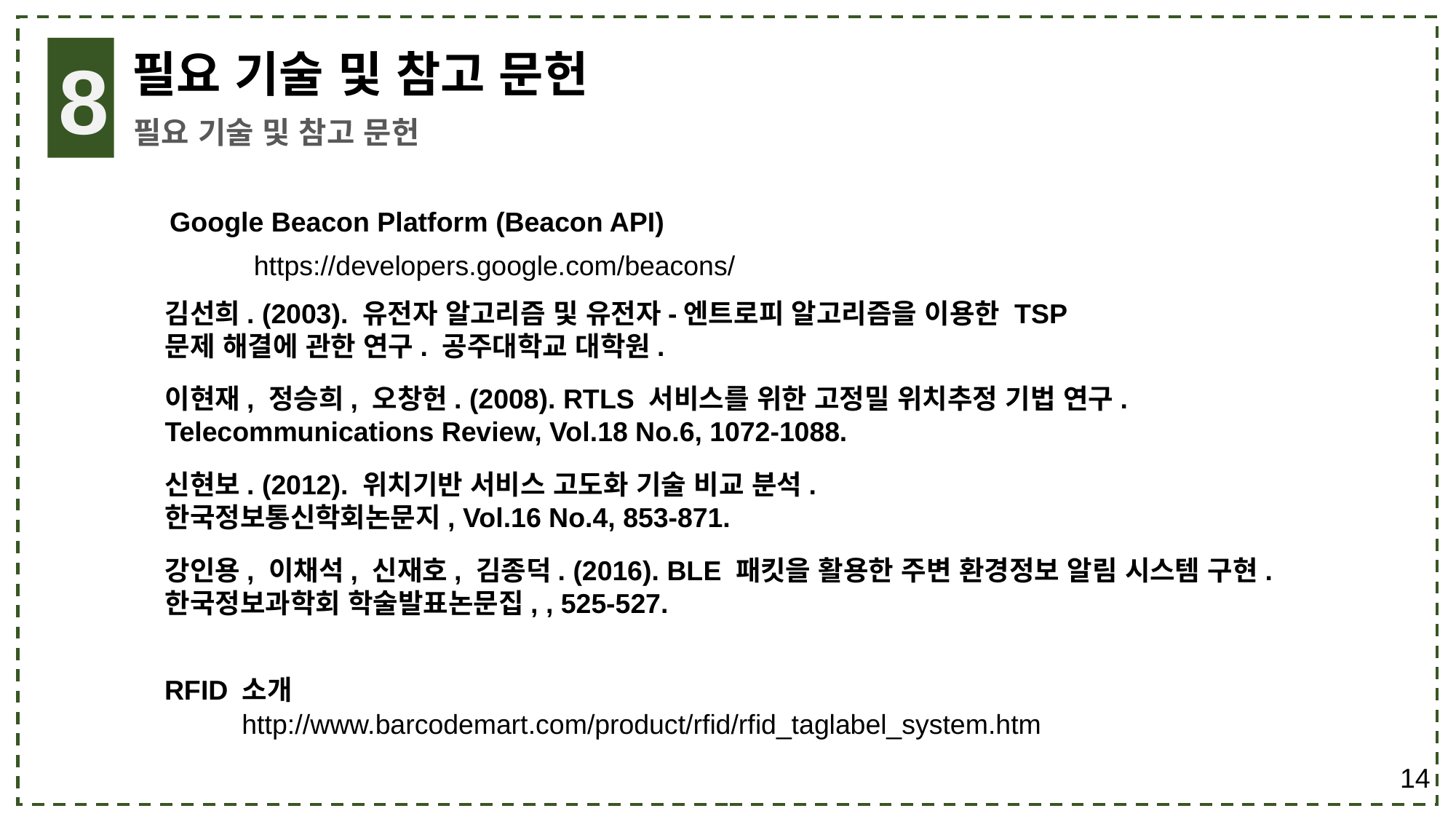

8
필요 기술 및 참고 문헌
필요 기술 및 참고 문헌
Google Beacon Platform (Beacon API)
https://developers.google.com/beacons/
김선희. (2003). 유전자 알고리즘 및 유전자-엔트로피 알고리즘을 이용한 TSP 문제 해결에 관한 연구. 공주대학교 대학원.
이현재, 정승희, 오창헌. (2008). RTLS 서비스를 위한 고정밀 위치추정 기법 연구. Telecommunications Review, Vol.18 No.6, 1072-1088.
신현보. (2012). 위치기반 서비스 고도화 기술 비교 분석. 한국정보통신학회논문지, Vol.16 No.4, 853-871.
강인용, 이채석, 신재호, 김종덕. (2016). BLE 패킷을 활용한 주변 환경정보 알림 시스템 구현. 한국정보과학회 학술발표논문집, , 525-527.
RFID 소개
http://www.barcodemart.com/product/rfid/rfid_taglabel_system.htm
14